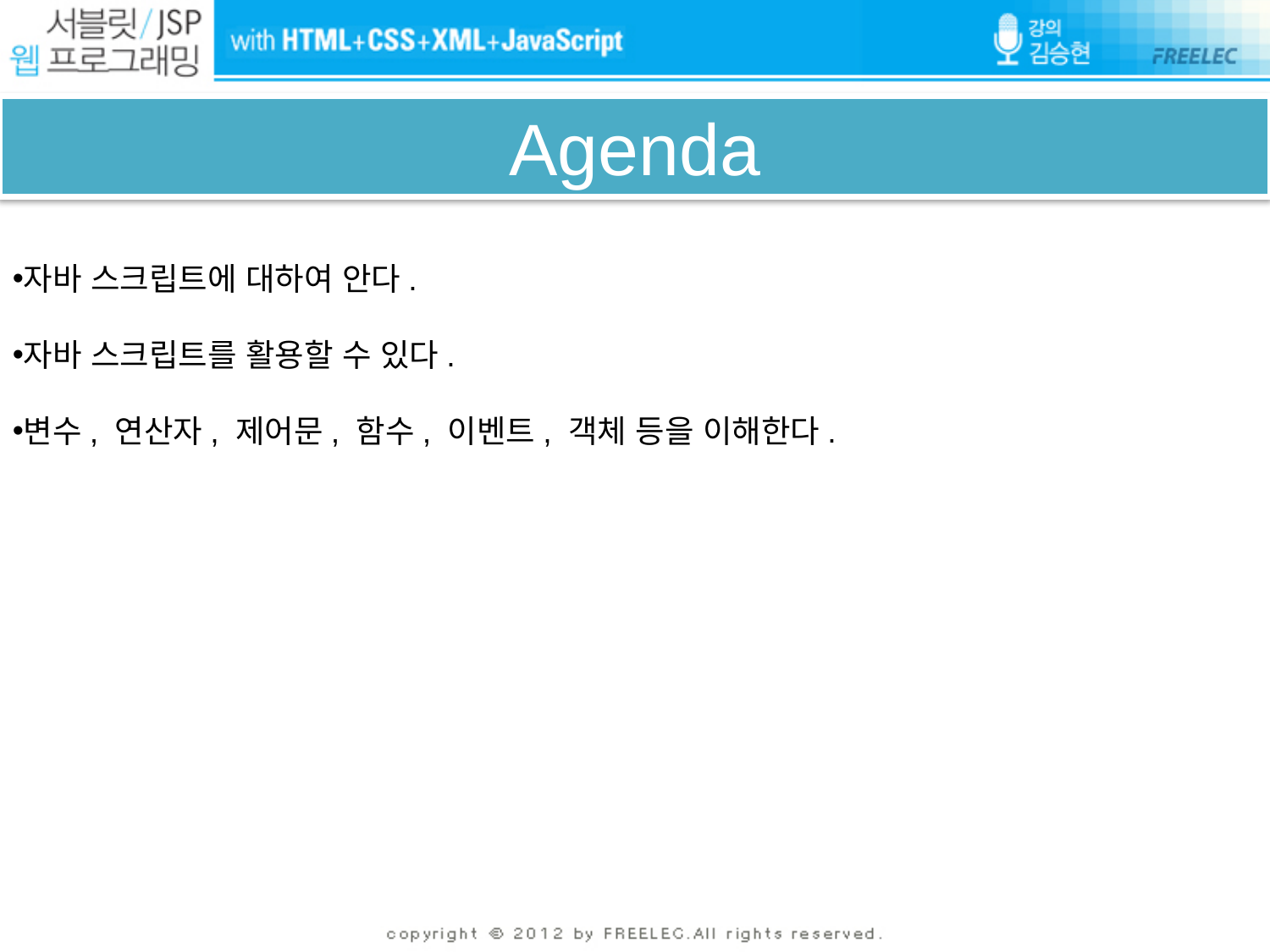

# Agenda
자바 스크립트에 대하여 안다.

자바 스크립트를 활용할 수 있다.

변수, 연산자, 제어문, 함수, 이벤트, 객체 등을 이해한다.